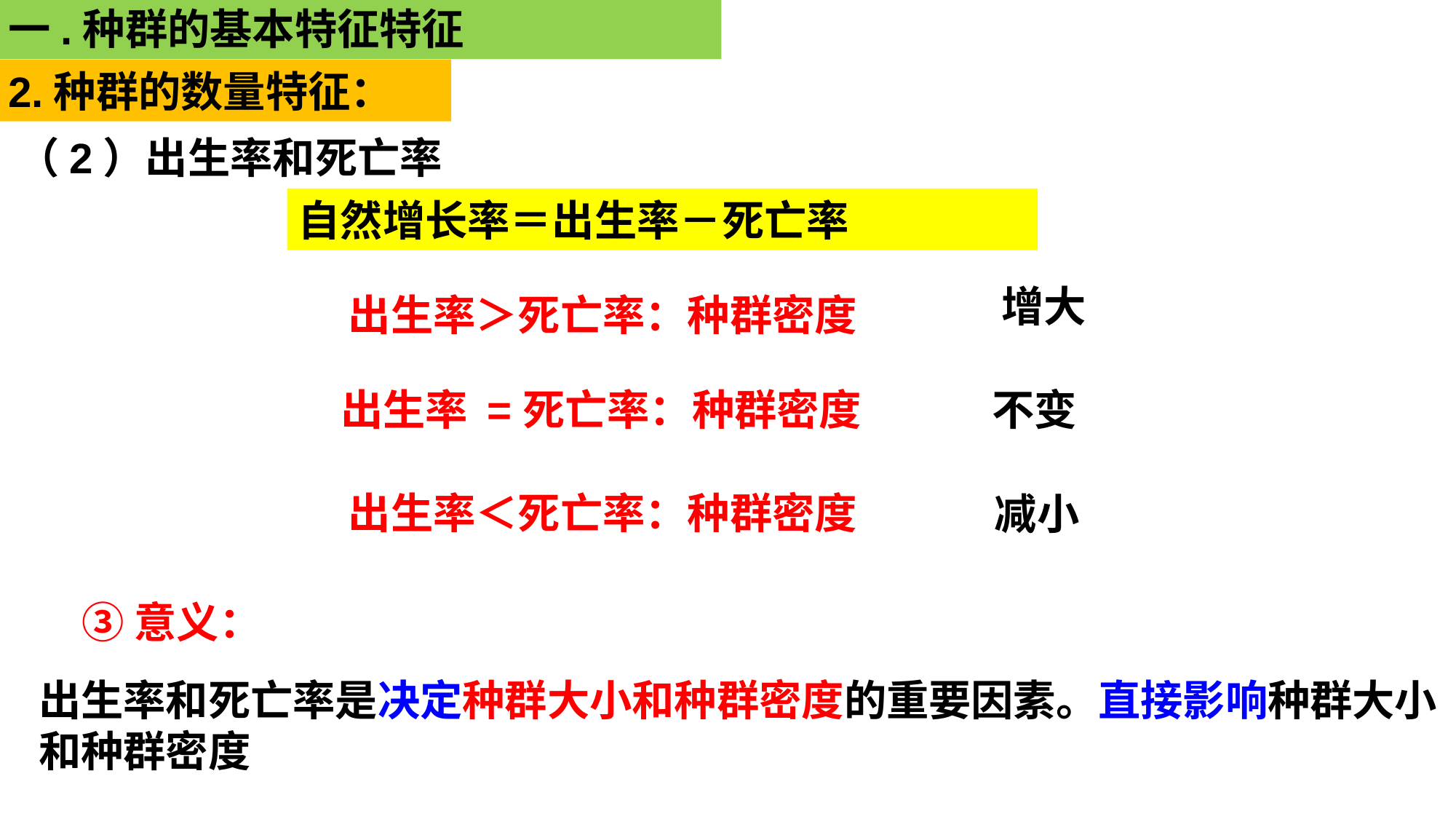

一.种群的基本特征特征
2.种群的数量特征：
（2）出生率和死亡率
自然增长率＝出生率－死亡率
增大
出生率＞死亡率：种群密度
出生率 =死亡率：种群密度
不变
出生率＜死亡率：种群密度
减小
③意义：
出生率和死亡率是决定种群大小和种群密度的重要因素。直接影响种群大小和种群密度